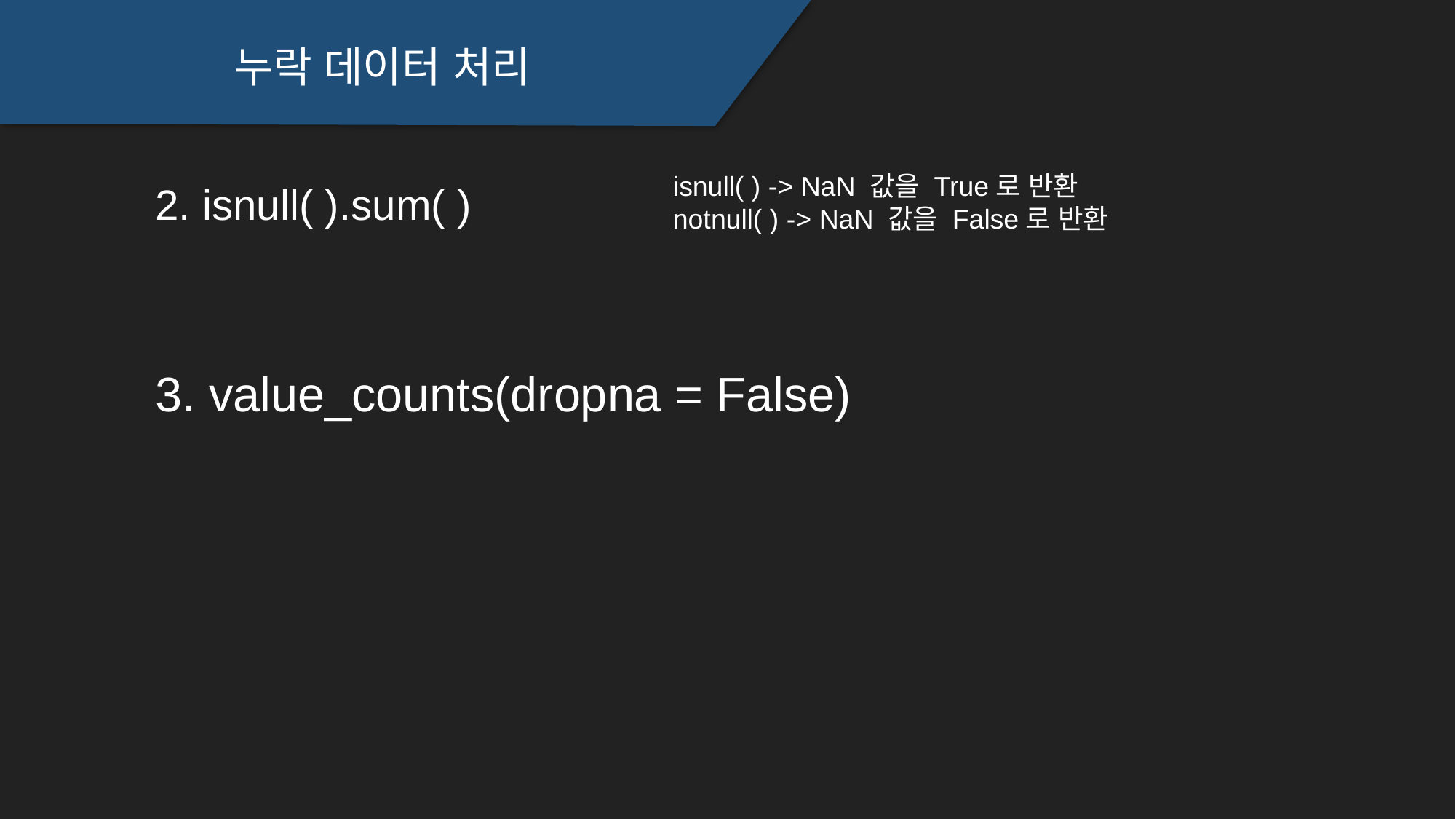

누락 데이터 처리
isnull( ) -> NaN 값을 True로 반환
notnull( ) -> NaN 값을 False로 반환
2. isnull( ).sum( )
3. value_counts(dropna = False)